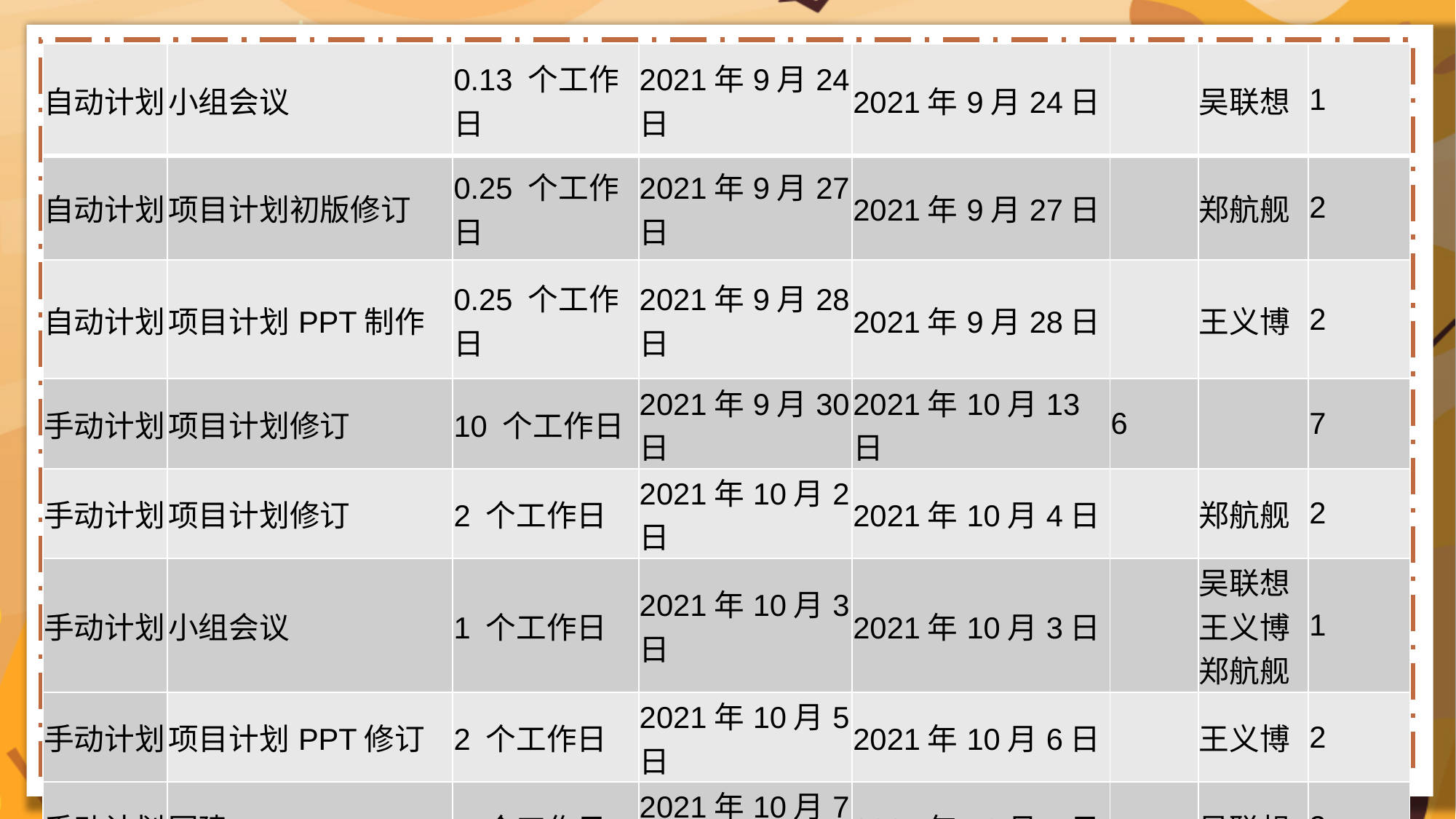

| 自动计划 | 小组会议 | 0.13 个工作日 | 2021年9月24日 | 2021年9月24日 |  | 吴联想 | 1 |
| --- | --- | --- | --- | --- | --- | --- | --- |
| 自动计划 | 项目计划初版修订 | 0.25 个工作日 | 2021年9月27日 | 2021年9月27日 |  | 郑航舰 | 2 |
| 自动计划 | 项目计划PPT制作 | 0.25 个工作日 | 2021年9月28日 | 2021年9月28日 |  | 王义博 | 2 |
| 手动计划 | 项目计划修订 | 10 个工作日 | 2021年9月30日 | 2021年10月13日 | 6 |  | 7 |
| 手动计划 | 项目计划修订 | 2 个工作日 | 2021年10月2日 | 2021年10月4日 |  | 郑航舰 | 2 |
| 手动计划 | 小组会议 | 1 个工作日 | 2021年10月3日 | 2021年10月3日 |  | 吴联想王义博郑航舰 | 1 |
| 手动计划 | 项目计划PPT修订 | 2 个工作日 | 2021年10月5日 | 2021年10月6日 |  | 王义博 | 2 |
| 手动计划 | 团建 | 1 个工作日 | 2021年10月7日 | 2021年10月7日 |  | 吴联想 | 2 |
#